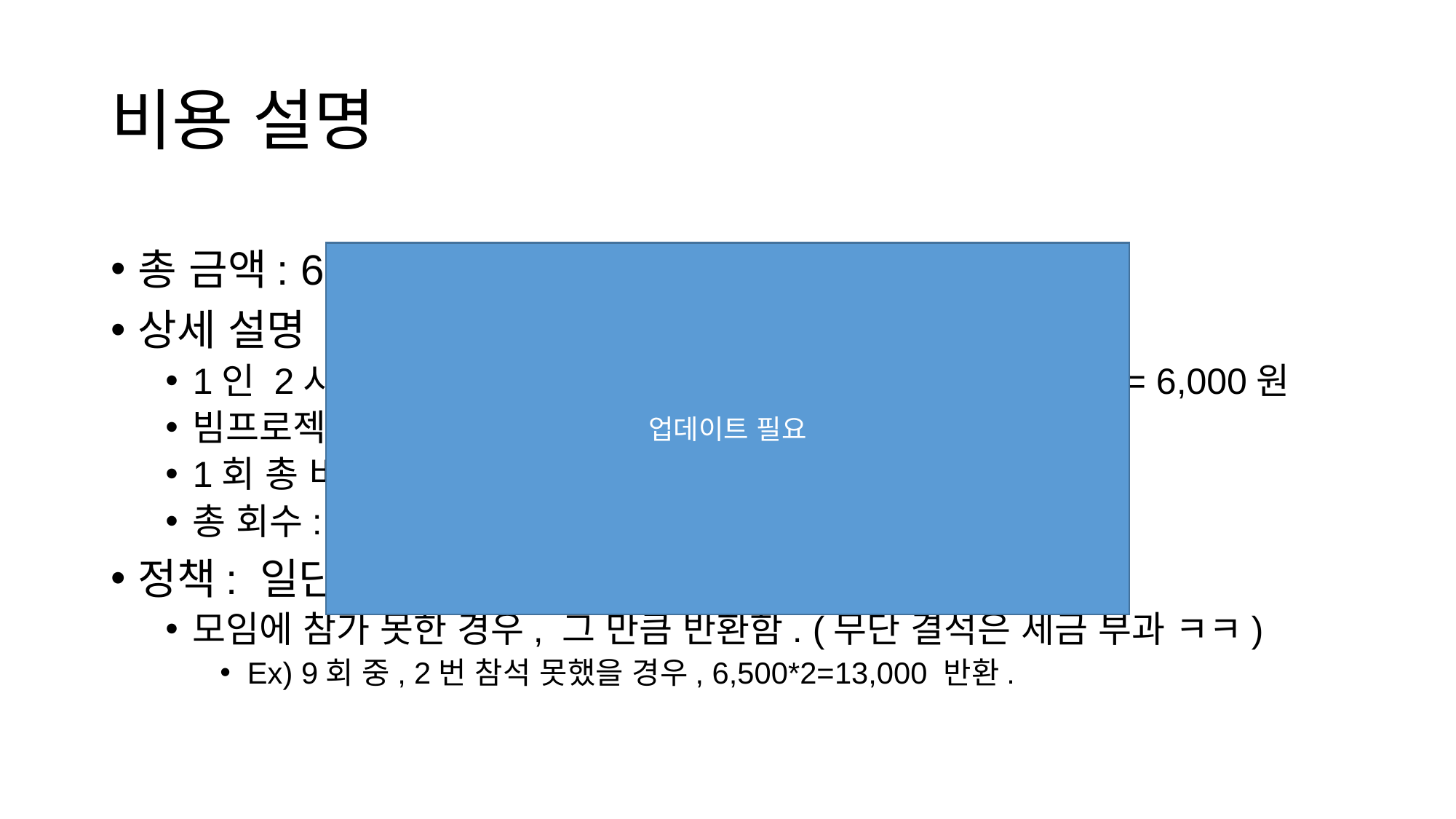

# 비용 설명
총 금액: 60,000 원
상세 설명 (1회):
1인 2시간 장소대여비(커피/차/음료 포함): 3,000원 * 2 = 6,000원
빔프로젝트 사용비: 500원
1회 총 비용: 6,500원
총 회수: 9회 (Chapter 0~8)
정책: 일단 일시불로 9회 값 육만원을 선불 함.
모임에 참가 못한 경우, 그 만큼 반환함. (무단 결석은 세금 부과 ㅋㅋ)
Ex) 9회 중, 2번 참석 못했을 경우, 6,500*2=13,000 반환.

업데이트 필요